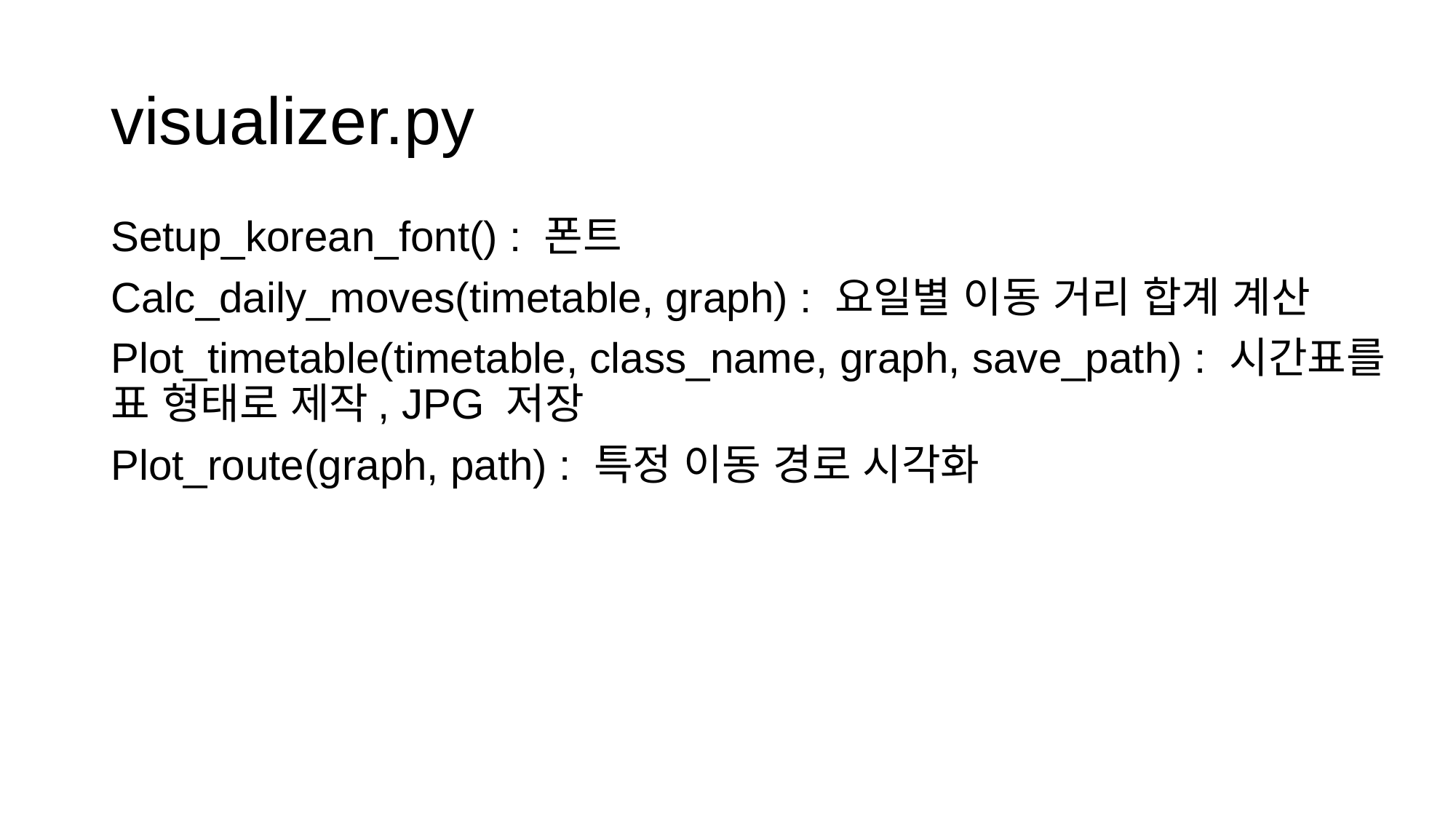

# visualizer.py
Setup_korean_font() : 폰트
Calc_daily_moves(timetable, graph) : 요일별 이동 거리 합계 계산
Plot_timetable(timetable, class_name, graph, save_path) : 시간표를  표 형태로 제작, JPG 저장
Plot_route(graph, path) : 특정 이동 경로 시각화